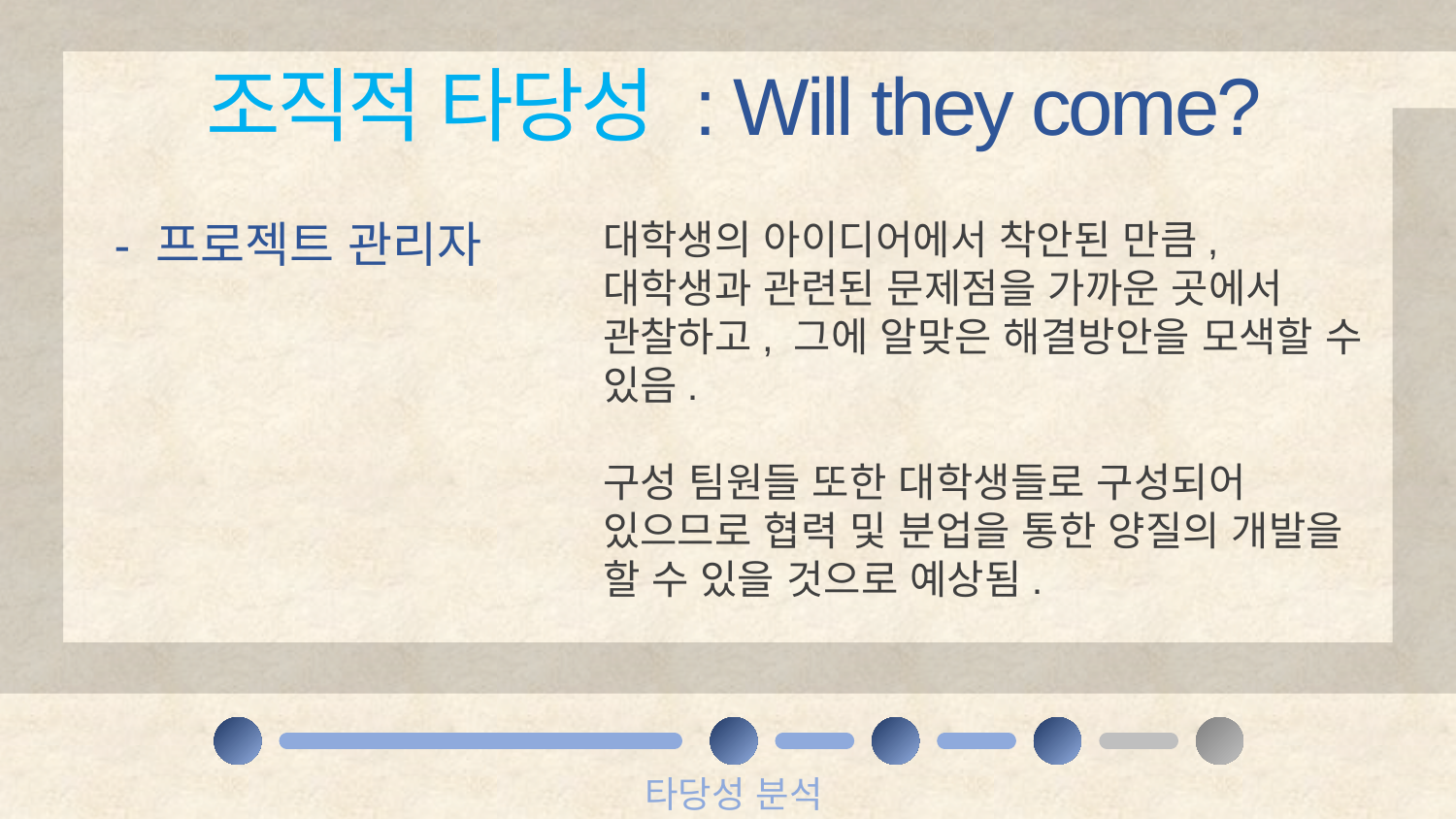

조직적 타당성 : Will they come?
- 프로젝트 관리자
대학생의 아이디어에서 착안된 만큼,
대학생과 관련된 문제점을 가까운 곳에서
관찰하고, 그에 알맞은 해결방안을 모색할 수
있음.

구성 팀원들 또한 대학생들로 구성되어
있으므로 협력 및 분업을 통한 양질의 개발을
할 수 있을 것으로 예상됨.

타당성 분석